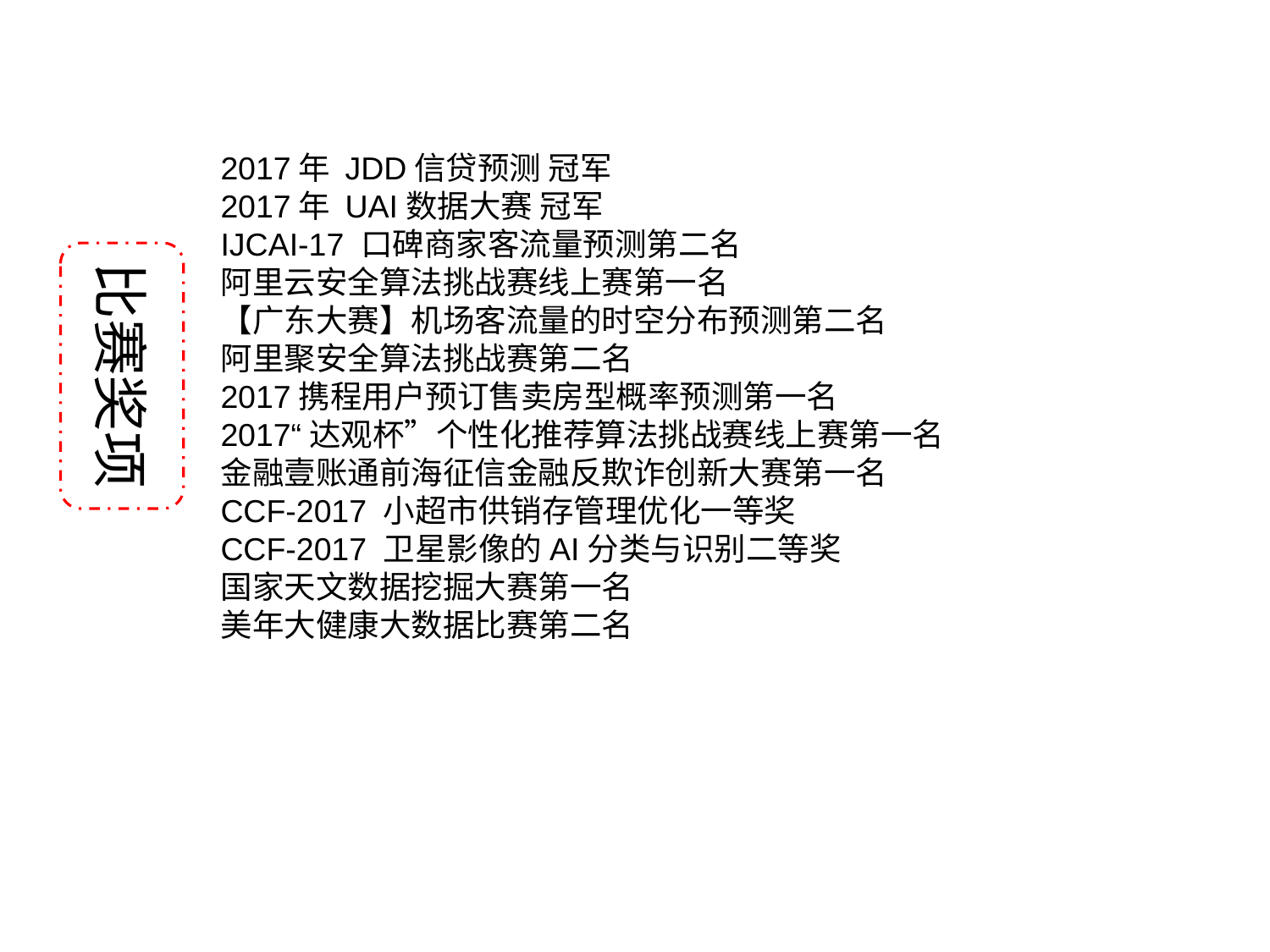

2017年 JDD信贷预测 冠军
2017年 UAI数据大赛 冠军
IJCAI-17 口碑商家客流量预测第二名
阿里云安全算法挑战赛线上赛第一名
【广东大赛】机场客流量的时空分布预测第二名
阿里聚安全算法挑战赛第二名
2017携程用户预订售卖房型概率预测第一名
2017“达观杯”个性化推荐算法挑战赛线上赛第一名
金融壹账通前海征信金融反欺诈创新大赛第一名
CCF-2017 小超市供销存管理优化一等奖
CCF-2017 卫星影像的AI分类与识别二等奖
国家天文数据挖掘大赛第一名
美年大健康大数据比赛第二名

比赛奖项